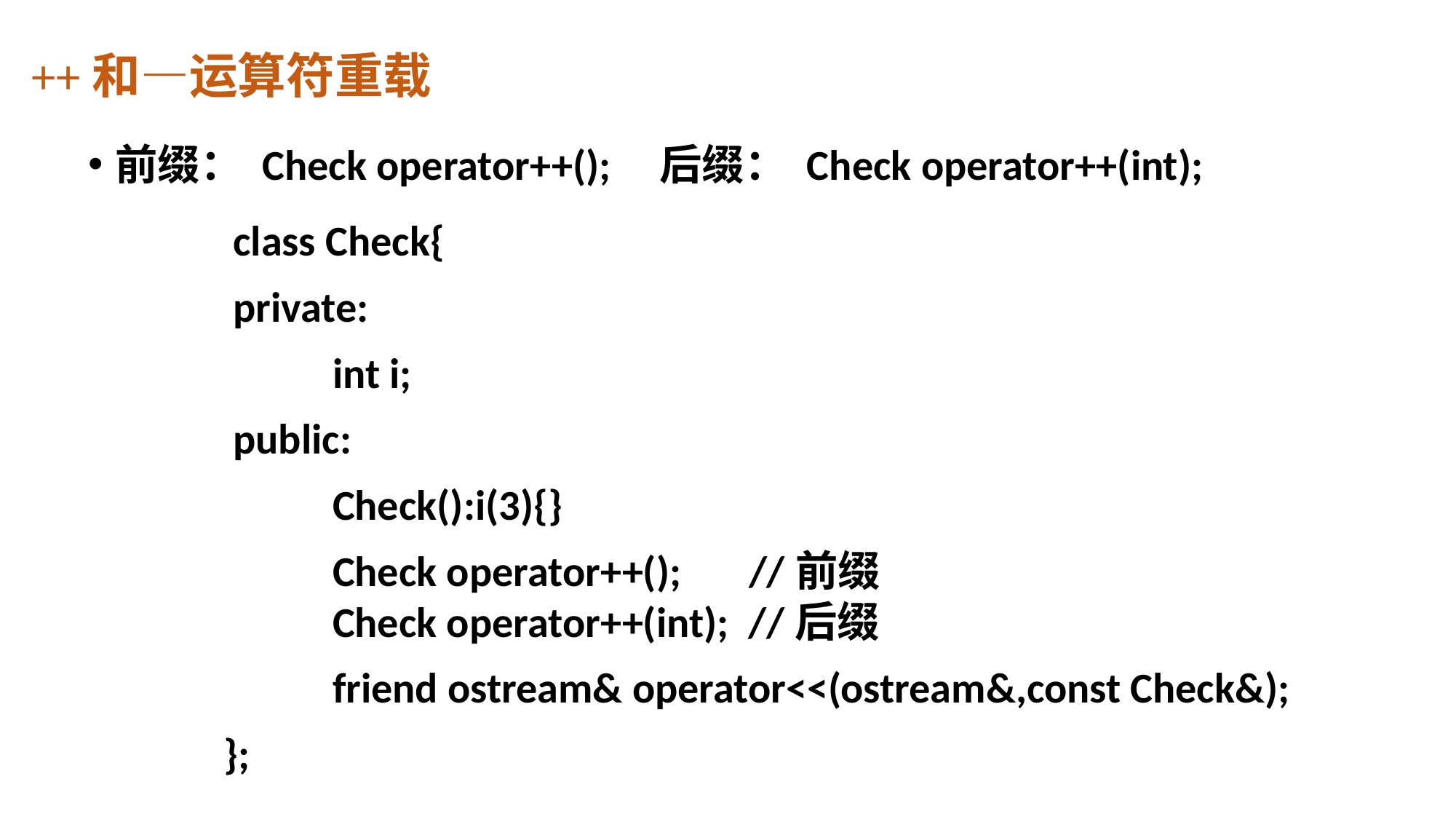

# ++和—运算符重载
前缀： Check operator++();    后缀： Check operator++(int);
 class Check{
 private:
	int i;
 public:
	Check():i(3){}
	Check operator++();       //前缀
	Check operator++(int);  //后缀
	friend ostream& operator<<(ostream&,const Check&);
};